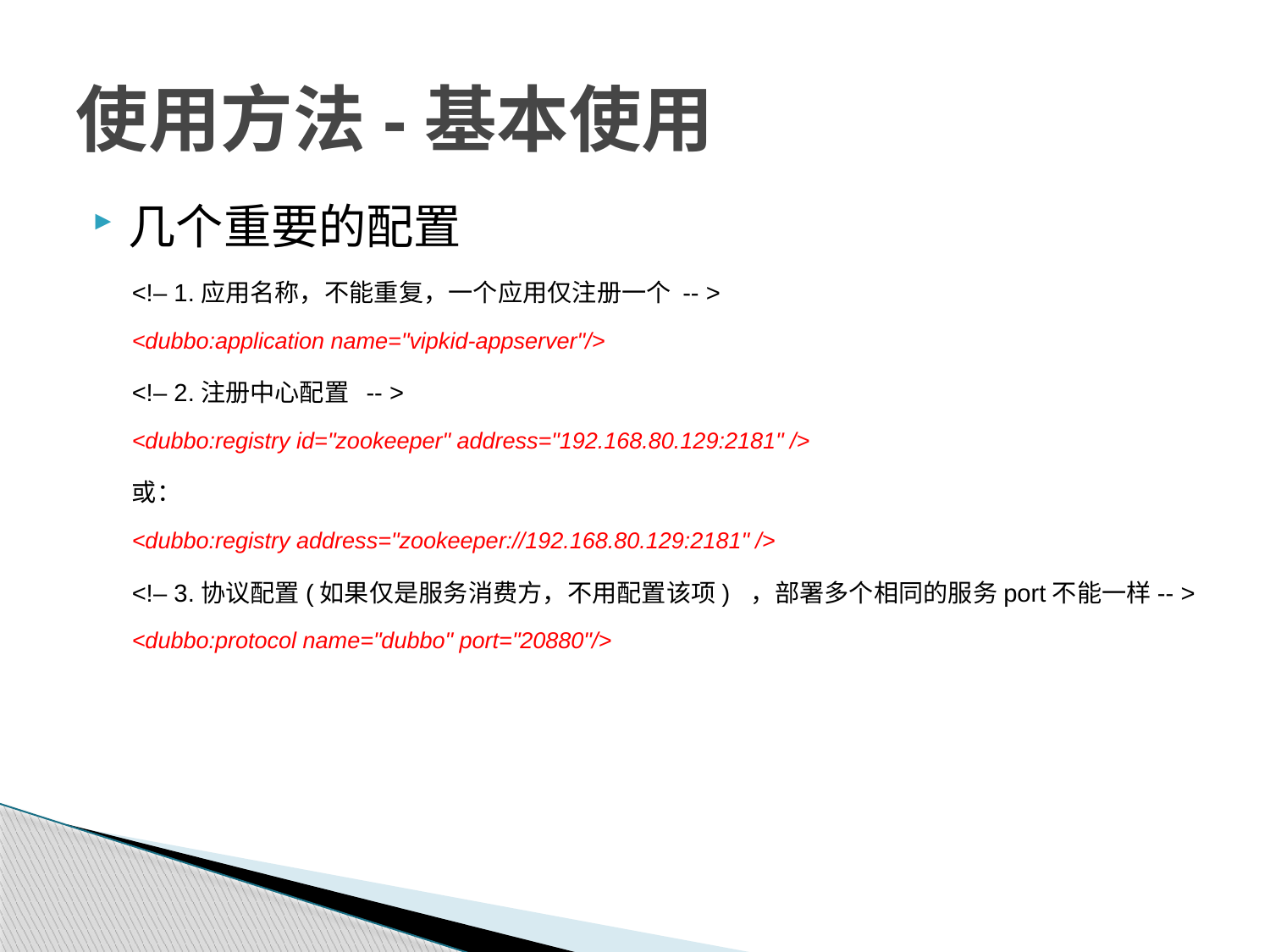

# 使用方法-基本使用
几个重要的配置
<!– 1.应用名称，不能重复，一个应用仅注册一个 -- >
<dubbo:application name="vipkid-appserver"/>
<!– 2.注册中心配置  -- >
<dubbo:registry id="zookeeper" address="192.168.80.129:2181" />
或：
<dubbo:registry address="zookeeper://192.168.80.129:2181" />
<!– 3.协议配置(如果仅是服务消费方，不用配置该项)  ，部署多个相同的服务port不能一样-- >
<dubbo:protocol name="dubbo" port="20880"/>